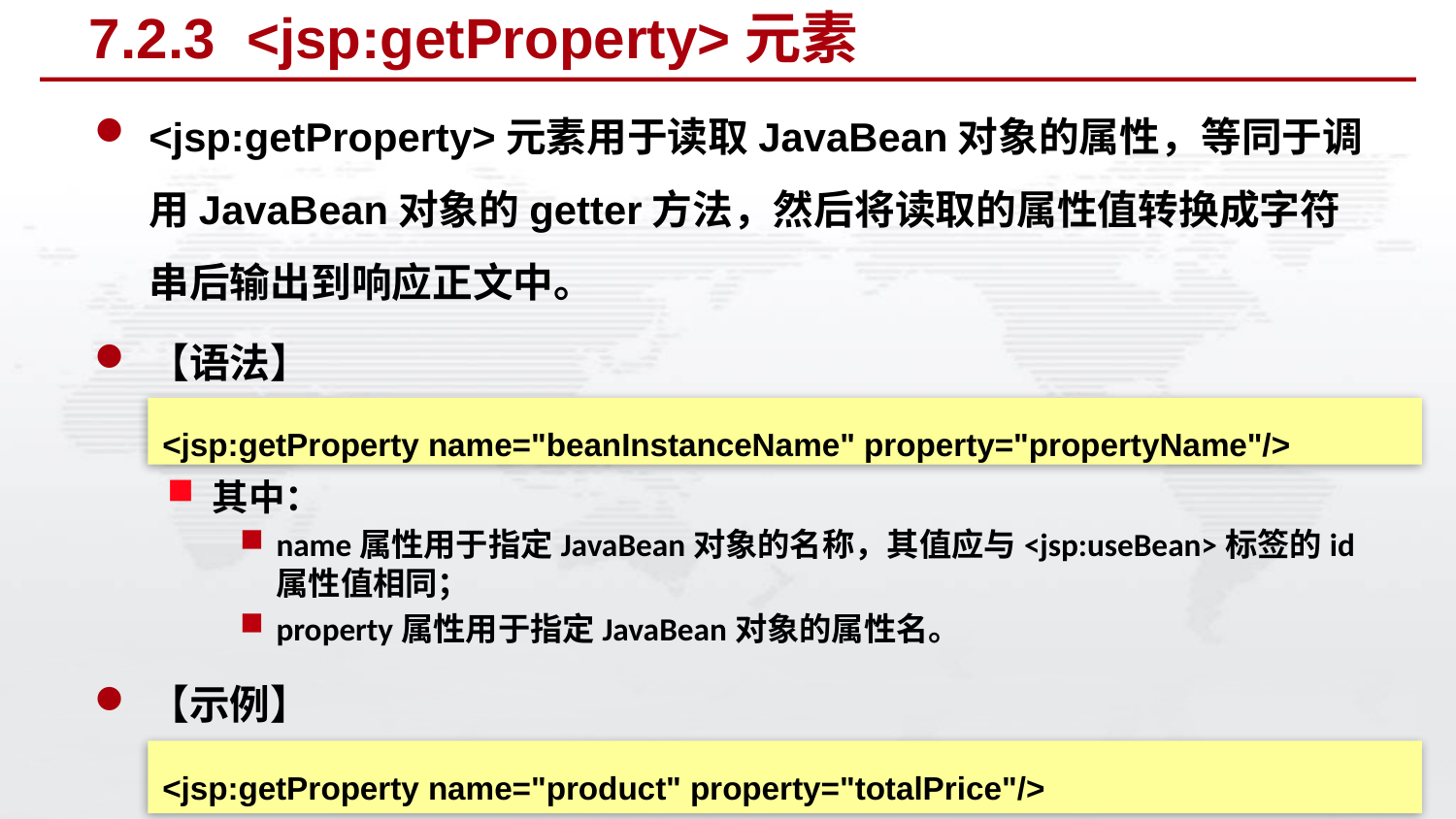

# 7.2.3  <jsp:getProperty>元素
<jsp:getProperty>元素用于读取JavaBean对象的属性，等同于调用JavaBean对象的getter方法，然后将读取的属性值转换成字符串后输出到响应正文中。
【语法】

其中：
name属性用于指定JavaBean对象的名称，其值应与<jsp:useBean>标签的id属性值相同；
property属性用于指定JavaBean对象的属性名。
【示例】

<jsp:getProperty name="beanInstanceName" property="propertyName"/>
<jsp:getProperty name="product" property="totalPrice"/>